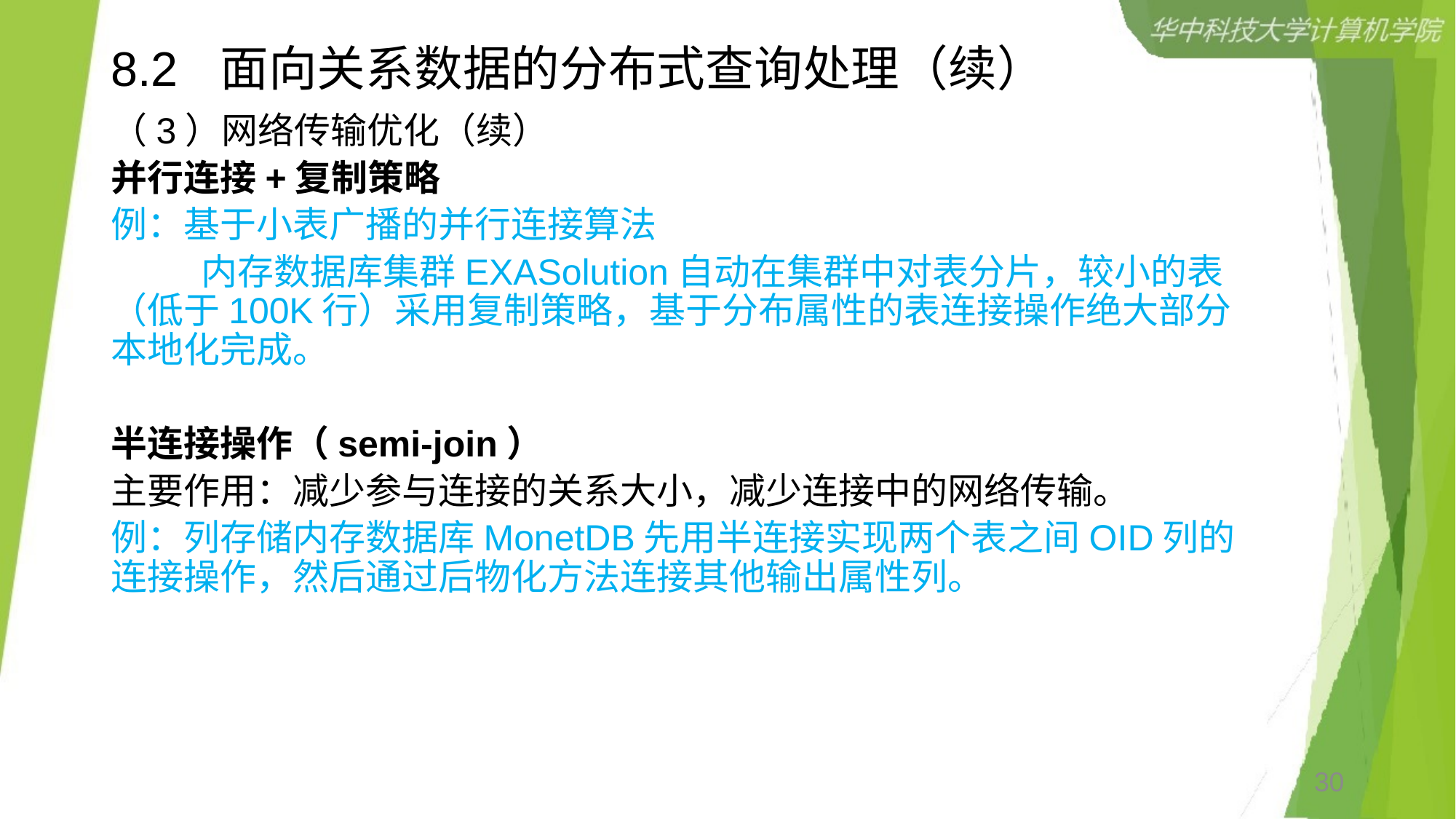

# 8.2	面向关系数据的分布式查询处理（续）
（3）网络传输优化（续）
并行连接+复制策略
例：基于小表广播的并行连接算法
          内存数据库集群EXASolution自动在集群中对表分片，较小的表（低于100K行）采用复制策略，基于分布属性的表连接操作绝大部分本地化完成。

半连接操作（semi-join）
主要作用：减少参与连接的关系大小，减少连接中的网络传输。
例：列存储内存数据库MonetDB先用半连接实现两个表之间OID列的连接操作，然后通过后物化方法连接其他输出属性列。
30